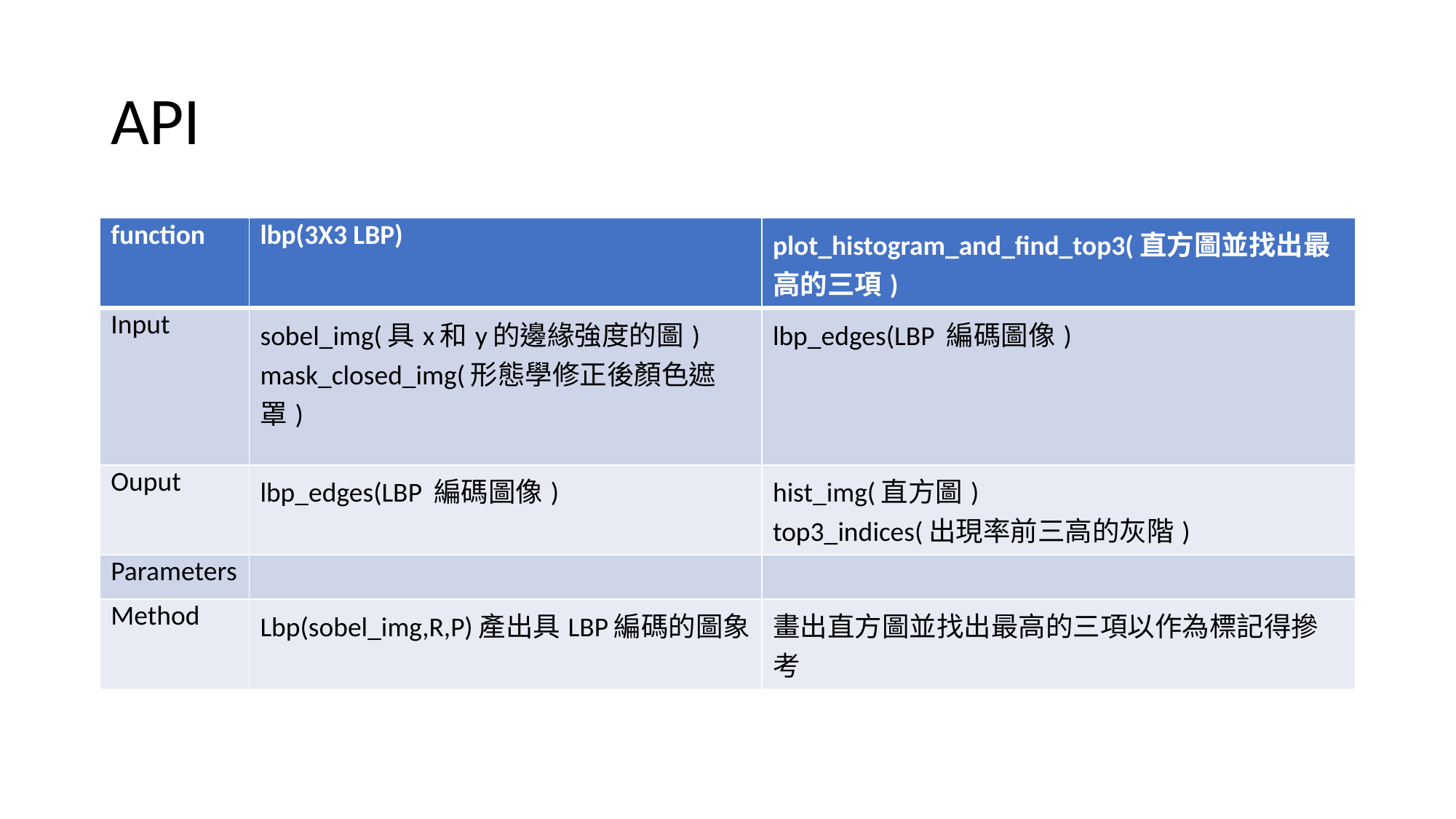

# API
| function | lbp(3X3 LBP) | plot\_histogram\_and\_find\_top3(直方圖並找出最高的三項) |
| --- | --- | --- |
| Input | sobel\_img(具x和y的邊緣強度的圖) mask\_closed\_img(形態學修正後顏色遮罩) | lbp\_edges(LBP 編碼圖像) |
| Ouput | lbp\_edges(LBP 編碼圖像) | hist\_img(直方圖) top3\_indices(出現率前三高的灰階) |
| Parameters |  |  |
| Method | Lbp(sobel\_img,R,P)產出具LBP編碼的圖象 | 畫出直方圖並找出最高的三項以作為標記得摻考 |